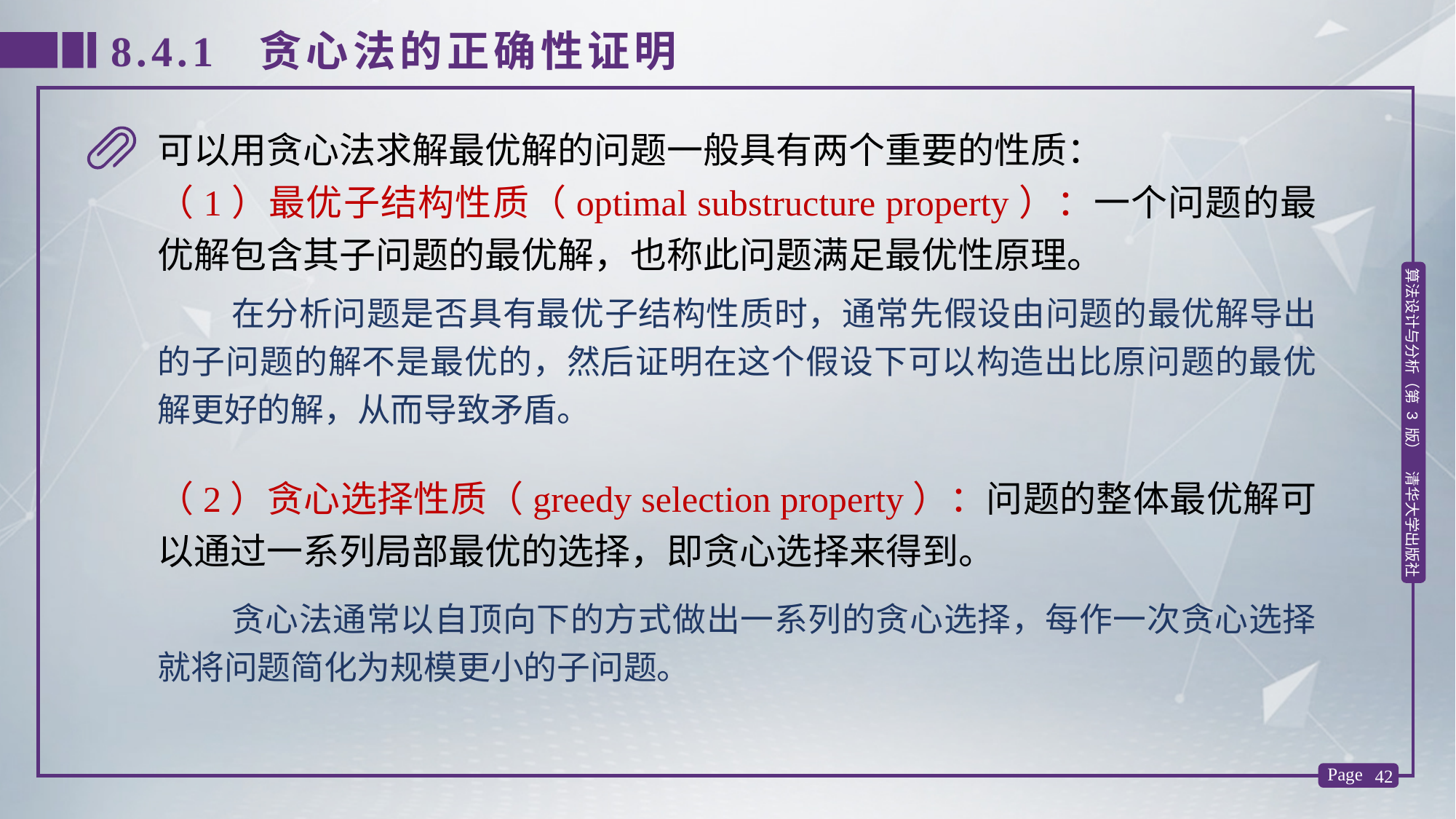

8.4.1  贪心法的正确性证明
可以用贪心法求解最优解的问题一般具有两个重要的性质：
（1）最优子结构性质（optimal substructure property）：一个问题的最优解包含其子问题的最优解，也称此问题满足最优性原理。
        在分析问题是否具有最优子结构性质时，通常先假设由问题的最优解导出的子问题的解不是最优的，然后证明在这个假设下可以构造出比原问题的最优解更好的解，从而导致矛盾。

（2）贪心选择性质（greedy selection property）：问题的整体最优解可以通过一系列局部最优的选择，即贪心选择来得到。
        贪心法通常以自顶向下的方式做出一系列的贪心选择，每作一次贪心选择就将问题简化为规模更小的子问题。